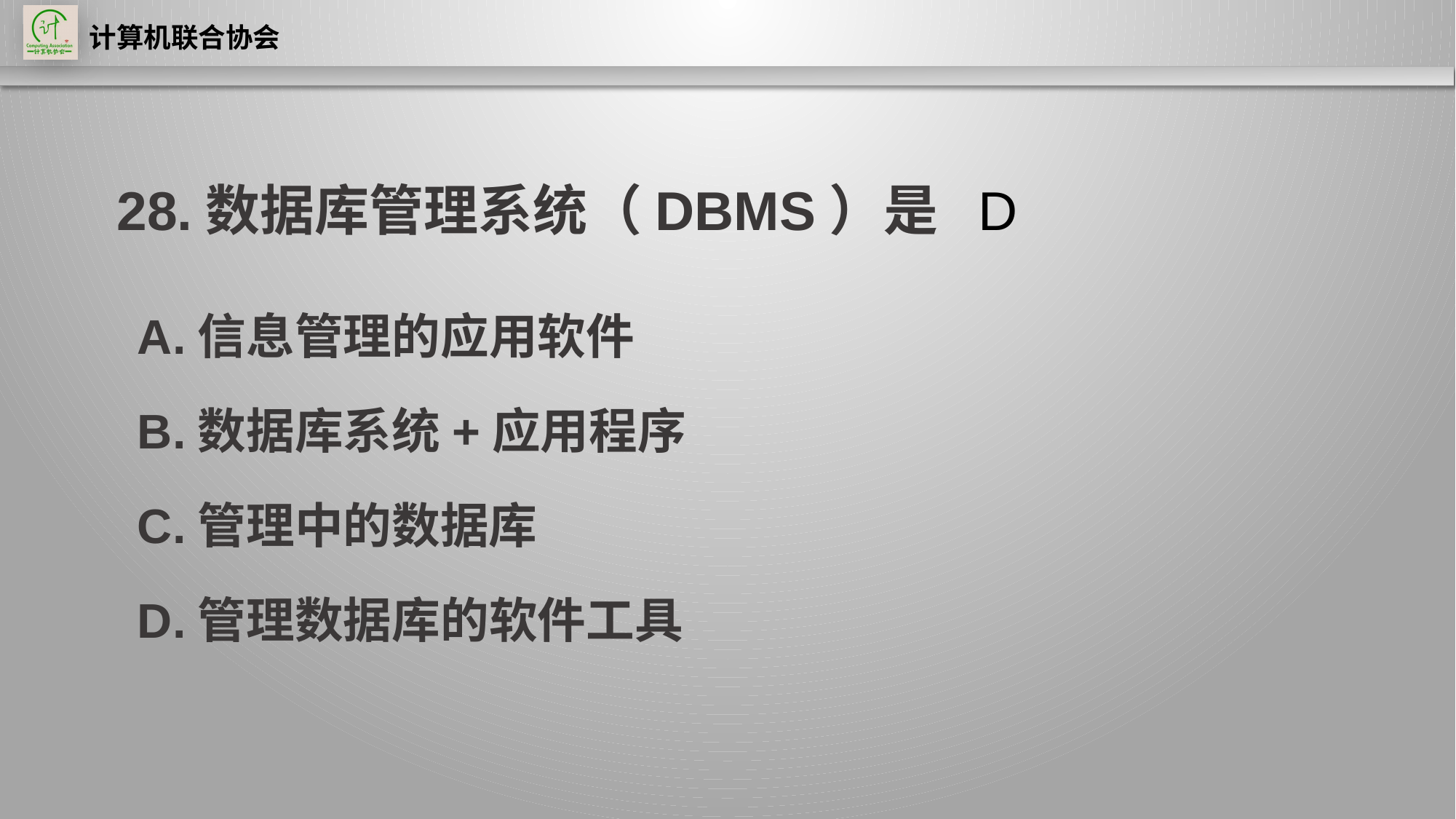

D
28.数据库管理系统（DBMS）是
A.信息管理的应用软件
B.数据库系统+应用程序
C.管理中的数据库
D.管理数据库的软件工具